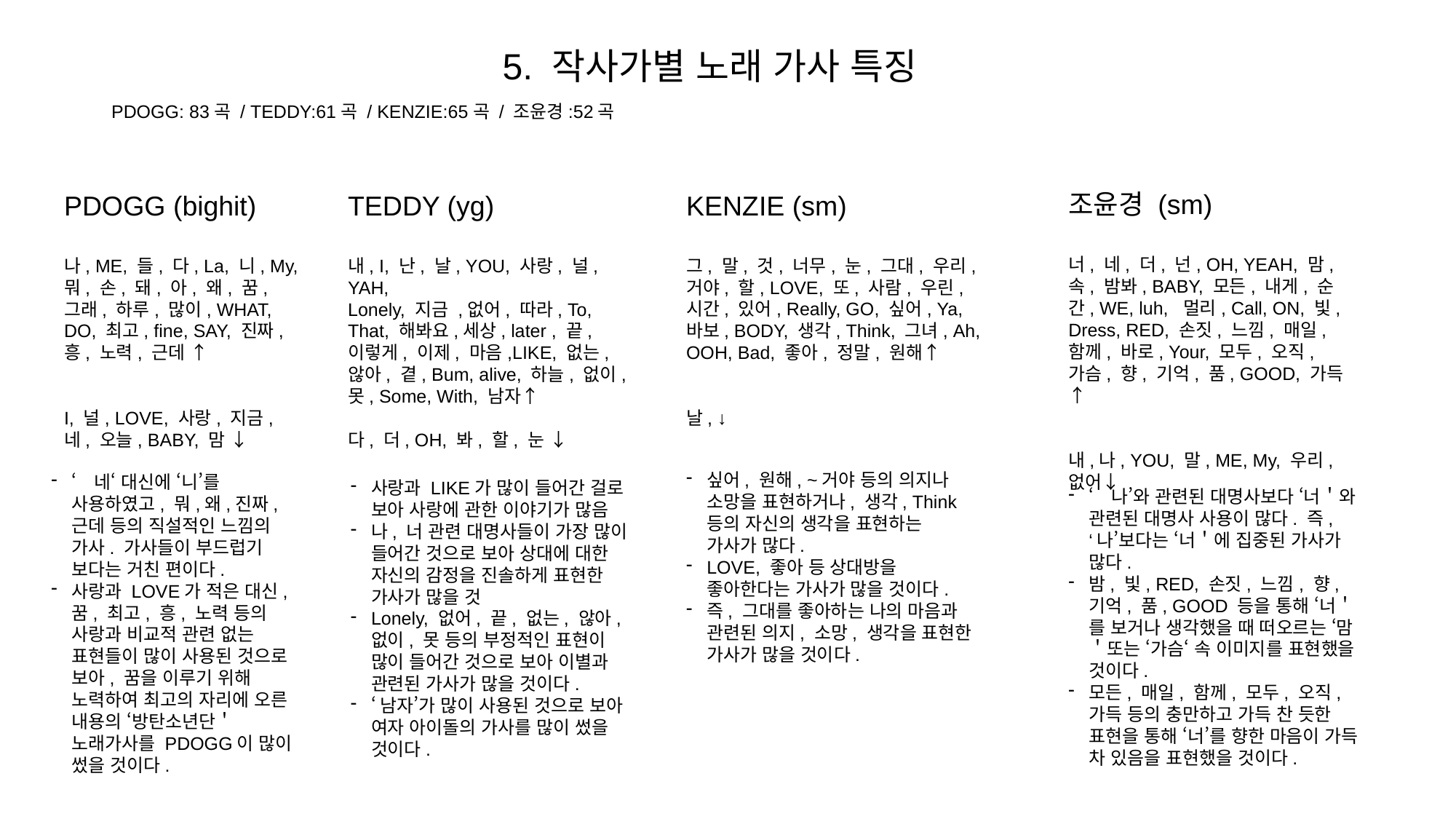

5. 작사가별 노래 가사 특징
PDOGG: 83곡 / TEDDY:61곡 / KENZIE:65곡 / 조윤경:52곡
조윤경 (sm)

너, 네, 더, 넌, OH, YEAH, 맘, 속, 밤봐, BABY, 모든, 내게, 순간, WE, luh,  멀리, Call, ON, 빛, Dress, RED, 손짓, 느낌, 매일, 함께, 바로, Your, 모두, 오직, 가슴, 향, 기억, 품, GOOD, 가득↑

내,나, YOU, 말, ME, My, 우리, 없어↓
PDOGG (bighit)

나, ME, 들, 다, La, 니, My, 뭐, 손, 돼, 아, 왜, 꿈, 그래, 하루, 많이, WHAT, DO, 최고, fine, SAY, 진짜, 흥, 노력, 근데 ↑

I, 널, LOVE, 사랑, 지금, 네, 오늘, BABY, 맘 ↓
TEDDY (yg)

내, I, 난, 날, YOU, 사랑, 널, YAH,
Lonely, 지금 ,없어, 따라, To, That, 해봐요,세상, later , 끝, 이렇게, 이제, 마음,LIKE, 없는, 않아, 곁, Bum, alive, 하늘, 없이, 못, Some, With, 남자↑

다, 더, OH, 봐, 할, 눈 ↓
KENZIE (sm)

그, 말, 것, 너무, 눈, 그대, 우리, 거야, 할, LOVE, 또, 사람, 우린, 시간, 있어, Really, GO, 싶어, Ya, 바보, BODY, 생각, Think, 그녀, Ah, OOH, Bad, 좋아, 정말, 원해↑

날, ↓
싶어, 원해, ~거야 등의 의지나 소망을 표현하거나, 생각, Think 등의 자신의 생각을 표현하는 가사가 많다.
LOVE, 좋아 등 상대방을 좋아한다는 가사가 많을 것이다.
즉, 그대를 좋아하는 나의 마음과 관련된 의지, 소망, 생각을 표현한 가사가 많을 것이다.
‘네‘ 대신에 ‘니’를 사용하였고, 뭐,왜,진짜,근데 등의 직설적인 느낌의 가사. 가사들이 부드럽기 보다는 거친 편이다.
사랑과 LOVE가 적은 대신, 꿈, 최고, 흥, 노력 등의 사랑과 비교적 관련 없는 표현들이 많이 사용된 것으로 보아, 꿈을 이루기 위해 노력하여 최고의 자리에 오른 내용의 ‘방탄소년단＇노래가사를 PDOGG이 많이 썼을 것이다.
사랑과 LIKE가 많이 들어간 걸로 보아 사랑에 관한 이야기가 많음
나, 너 관련 대명사들이 가장 많이 들어간 것으로 보아 상대에 대한 자신의 감정을 진솔하게 표현한 가사가 많을 것
Lonely, 없어, 끝, 없는, 않아, 없이, 못 등의 부정적인 표현이 많이 들어간 것으로 보아 이별과 관련된 가사가 많을 것이다.
‘남자’가 많이 사용된 것으로 보아 여자 아이돌의 가사를 많이 썼을 것이다.
‘나’와 관련된 대명사보다 ‘너＇와 관련된 대명사 사용이 많다. 즉, ‘나’보다는 ‘너＇에 집중된 가사가 많다.
밤, 빛, RED, 손짓, 느낌, 향, 기억, 품, GOOD 등을 통해 ‘너＇를 보거나 생각했을 때 떠오르는 ‘맘＇또는 ‘가슴‘ 속 이미지를 표현했을 것이다.
모든, 매일, 함께, 모두, 오직, 가득 등의 충만하고 가득 찬 듯한 표현을 통해 ‘너’를 향한 마음이 가득 차 있음을 표현했을 것이다.